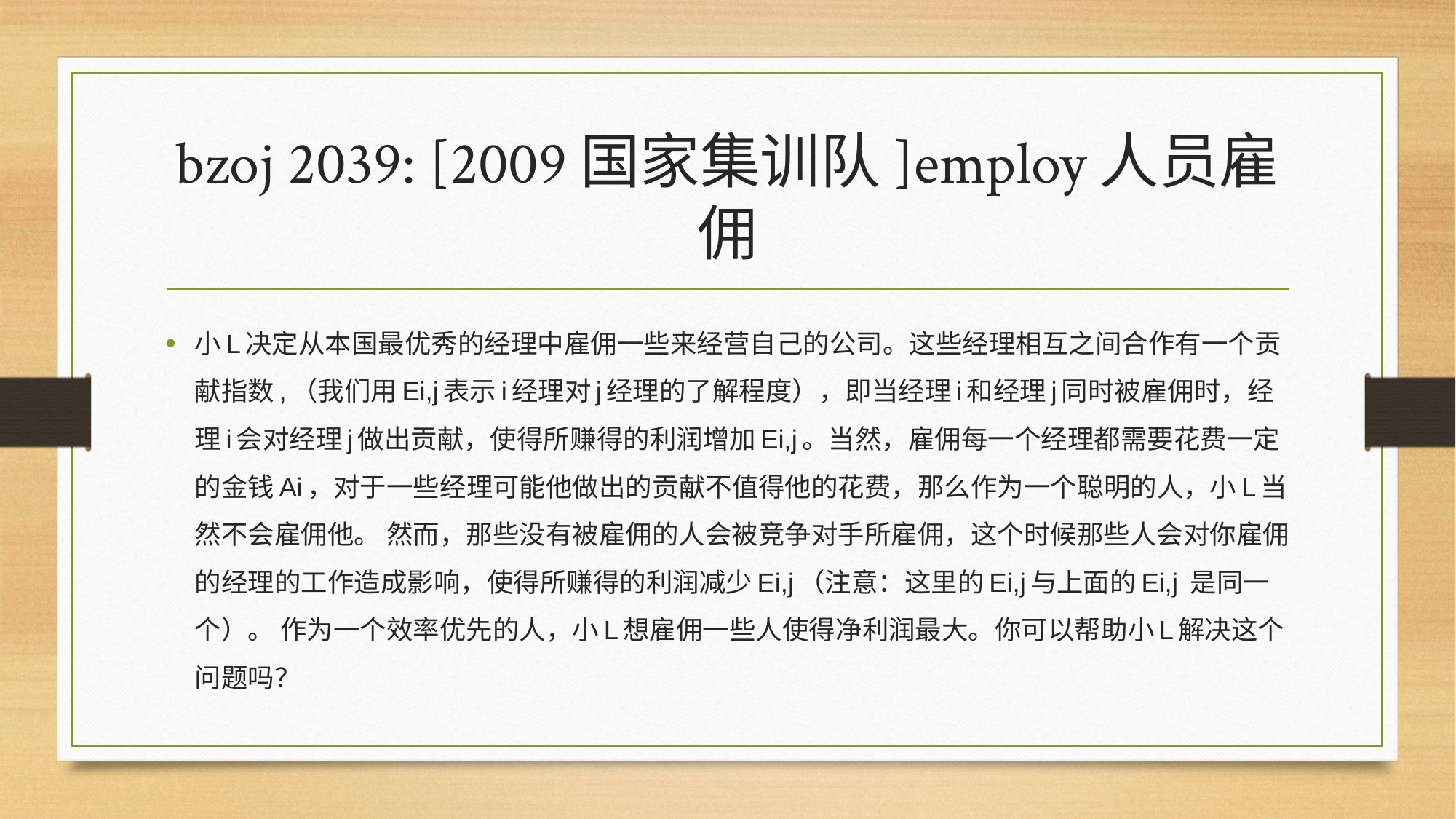

# bzoj 2039: [2009国家集训队]employ人员雇佣
小L决定从本国最优秀的经理中雇佣一些来经营自己的公司。这些经理相互之间合作有一个贡献指数,（我们用Ei,j表示i经理对j经理的了解程度），即当经理i和经理j同时被雇佣时，经理i会对经理j做出贡献，使得所赚得的利润增加Ei,j。当然，雇佣每一个经理都需要花费一定的金钱Ai，对于一些经理可能他做出的贡献不值得他的花费，那么作为一个聪明的人，小L当然不会雇佣他。 然而，那些没有被雇佣的人会被竞争对手所雇佣，这个时候那些人会对你雇佣的经理的工作造成影响，使得所赚得的利润减少Ei,j（注意：这里的Ei,j与上面的Ei,j 是同一个）。 作为一个效率优先的人，小L想雇佣一些人使得净利润最大。你可以帮助小L解决这个问题吗？